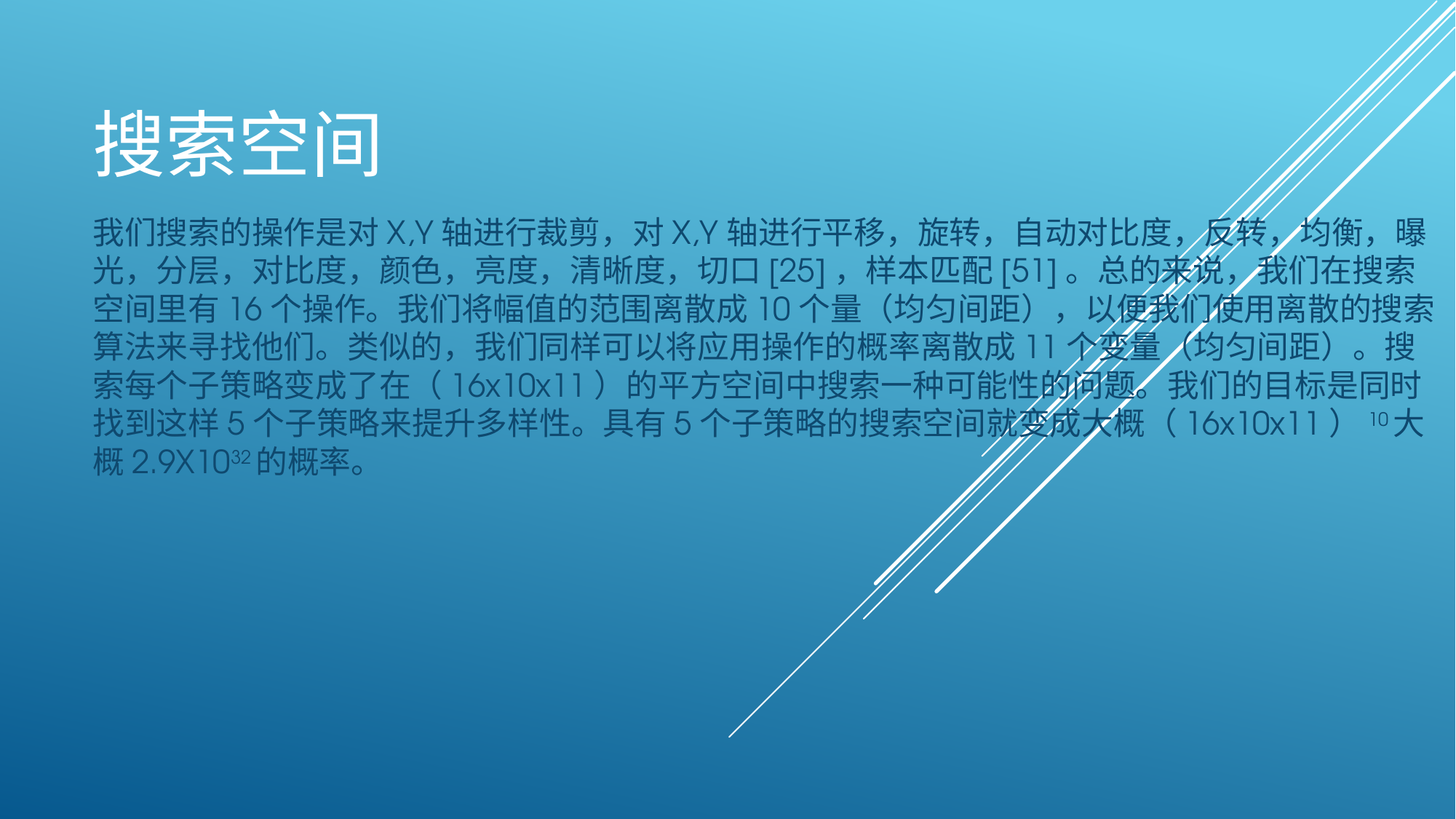

# 搜索空间
我们搜索的操作是对X,Y轴进行裁剪，对X,Y轴进行平移，旋转，自动对比度，反转，均衡，曝光，分层，对比度，颜色，亮度，清晰度，切口[25]，样本匹配[51]。总的来说，我们在搜索空间里有16个操作。我们将幅值的范围离散成10个量（均匀间距），以便我们使用离散的搜索算法来寻找他们。类似的，我们同样可以将应用操作的概率离散成11个变量（均匀间距）。搜索每个子策略变成了在（16x10x11）的平方空间中搜索一种可能性的问题。我们的目标是同时找到这样5个子策略来提升多样性。具有5个子策略的搜索空间就变成大概（16x10x11）10大概2.9X1032的概率。